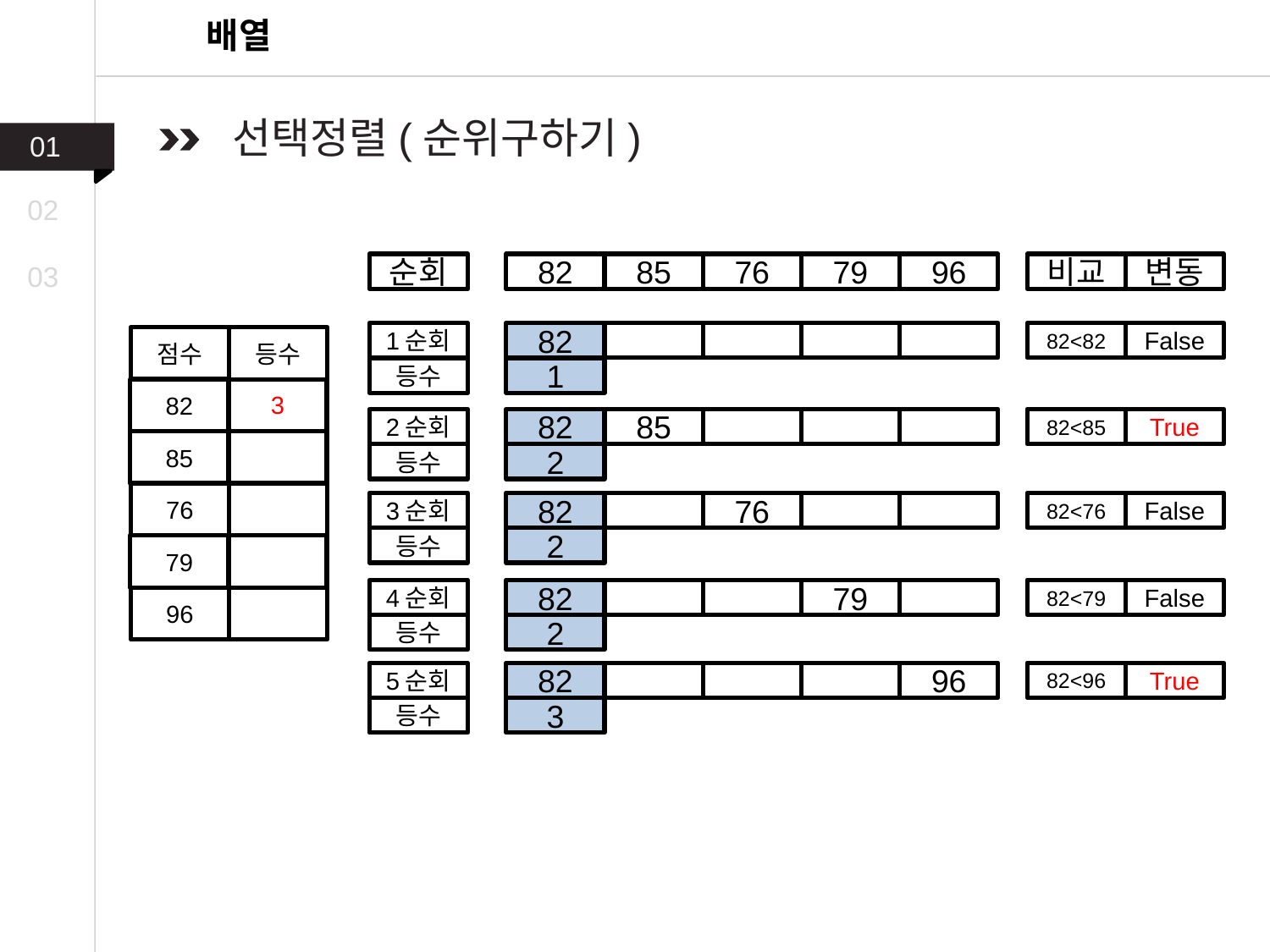

배열
 선택정렬(순위구하기)
01

02
03
순회
82
85
76
79
96
비교
변동
1순회
82

82<82
False
점수
등수
등수
1
82

3
2순회
82
85

82<85
True
85

등수
2
76

3순회
82

76

82<76
False
등수
2
79

4순회
82

79

82<79
False
96

등수
2
5순회
82

96
82<96
True
등수
3